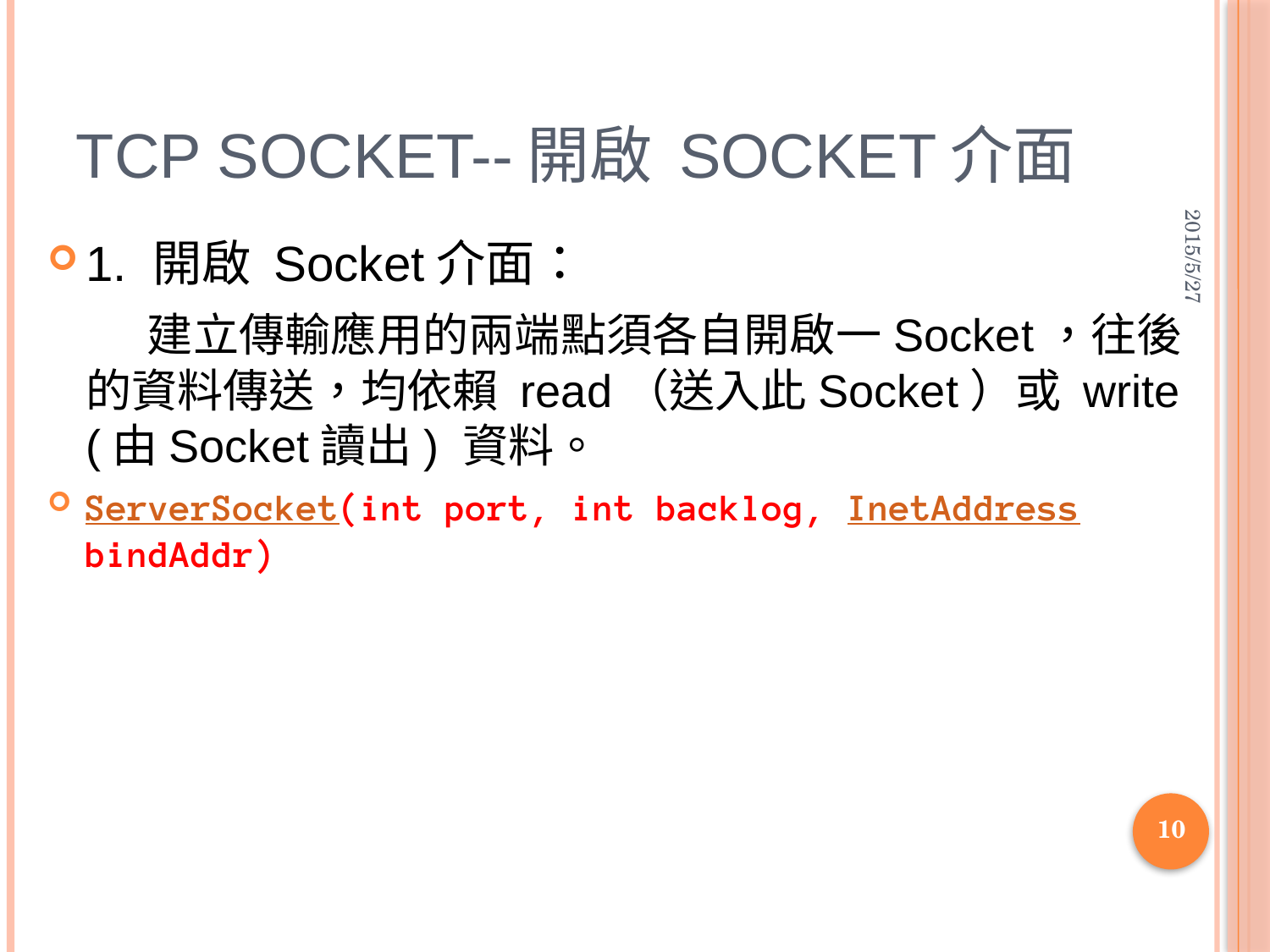

# TCP socket--開啟 Socket介面
2015/5/27
1. 開啟 Socket介面：
        建立傳輸應用的兩端點須各自開啟一Socket，往後的資料傳送，均依賴 read（送入此Socket）或 write (由Socket讀出) 資料。
ServerSocket(int port, int backlog, InetAddress bindAddr)

10